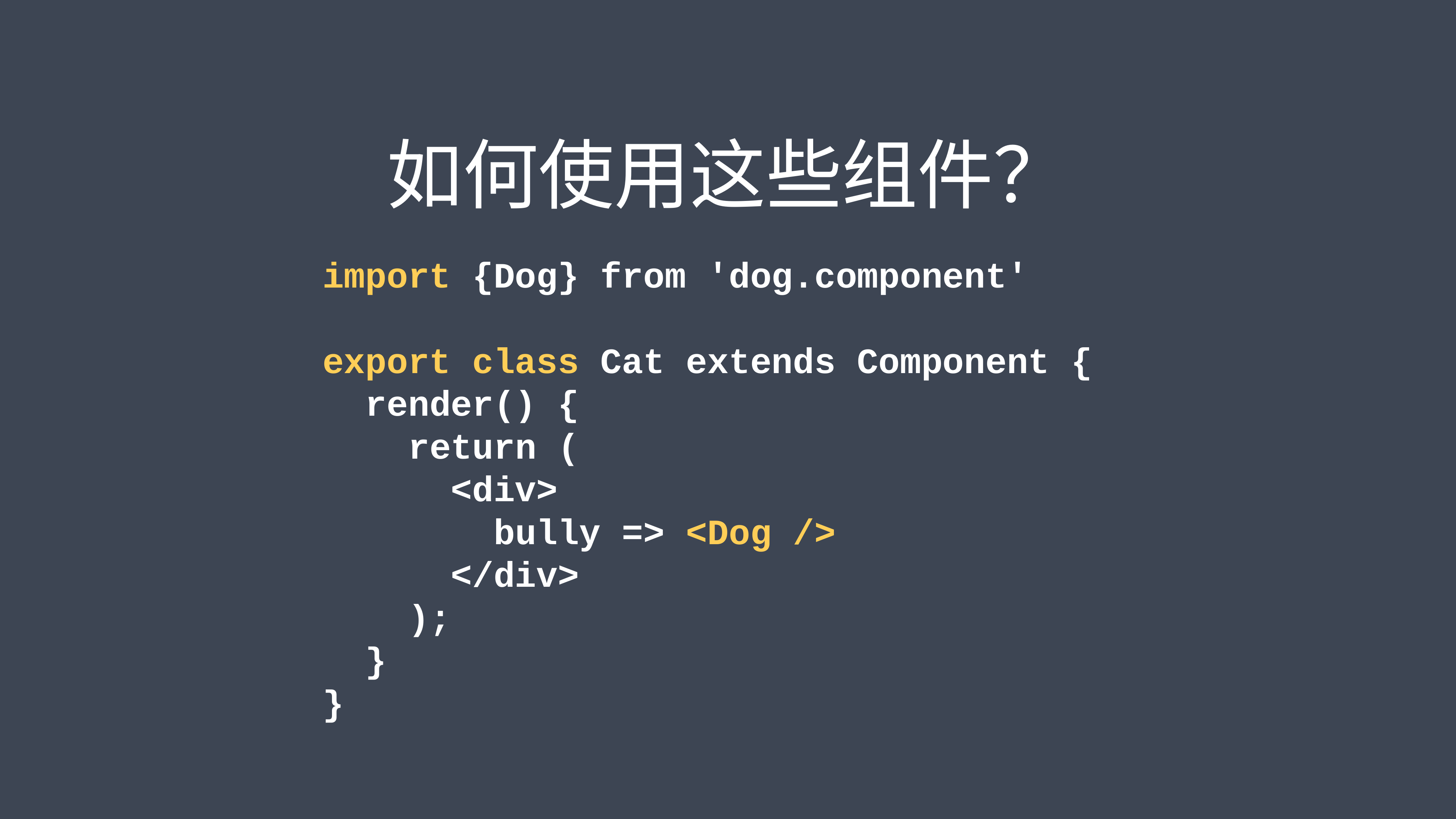

# 如何使用这些组件？
import {Dog} from 'dog.component'

export class Cat extends Component {
  render() {
    return (
      <div>
        bully => <Dog />
      </div>
    );
  }
}